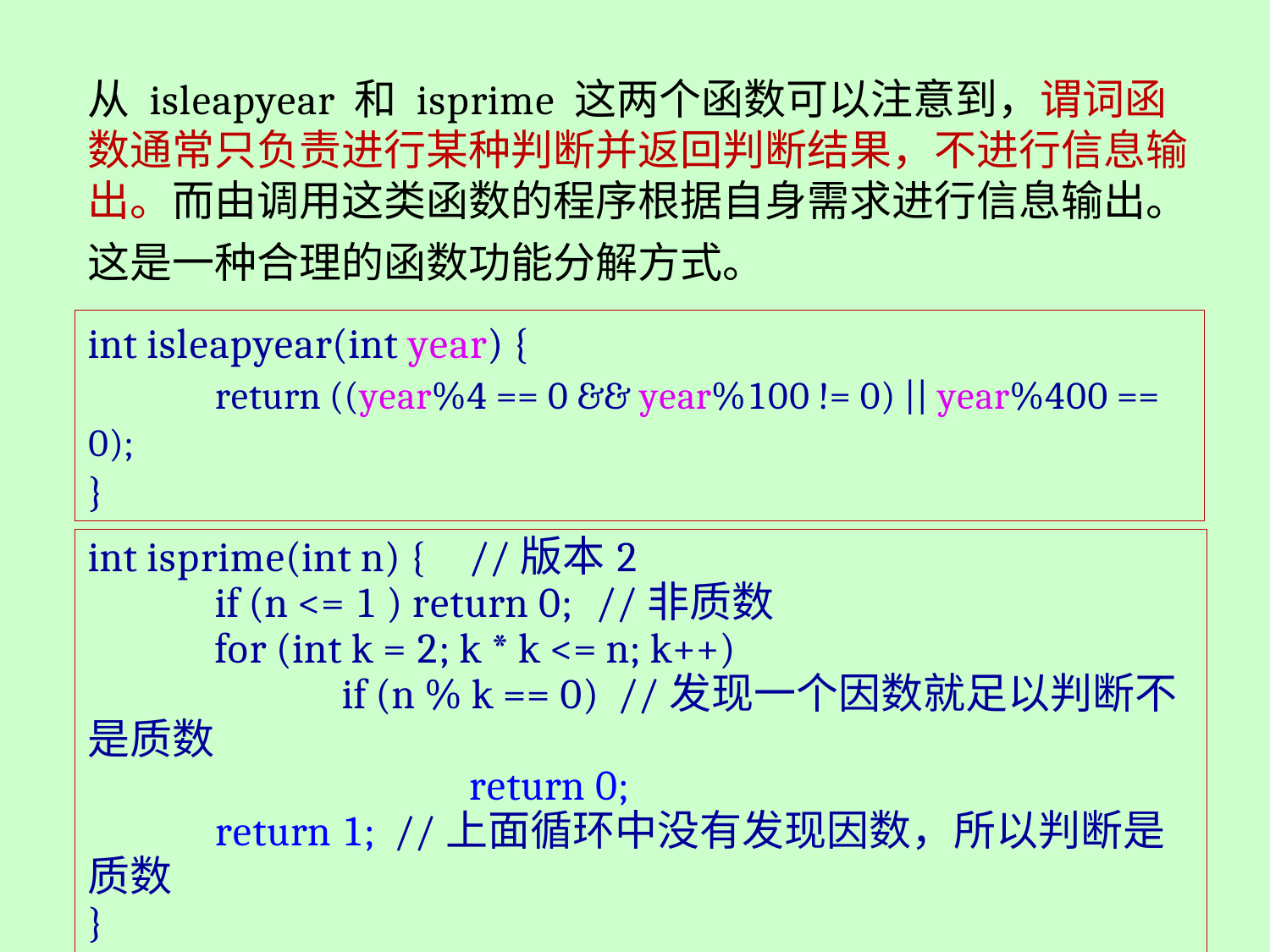

从 isleapyear 和 isprime 这两个函数可以注意到，谓词函数通常只负责进行某种判断并返回判断结果，不进行信息输出。而由调用这类函数的程序根据自身需求进行信息输出。
这是一种合理的函数功能分解方式。
int isleapyear(int year) {
	return ((year%4 == 0 && year%100 != 0) || year%400 == 0);
}
int isprime(int n) {	//版本2
	if (n <= 1 ) return 0;	//非质数
	for (int k = 2; k * k <= n; k++)
		if (n % k == 0)  //发现一个因数就足以判断不是质数
			return 0;
	return 1;  //上面循环中没有发现因数，所以判断是质数
}
73